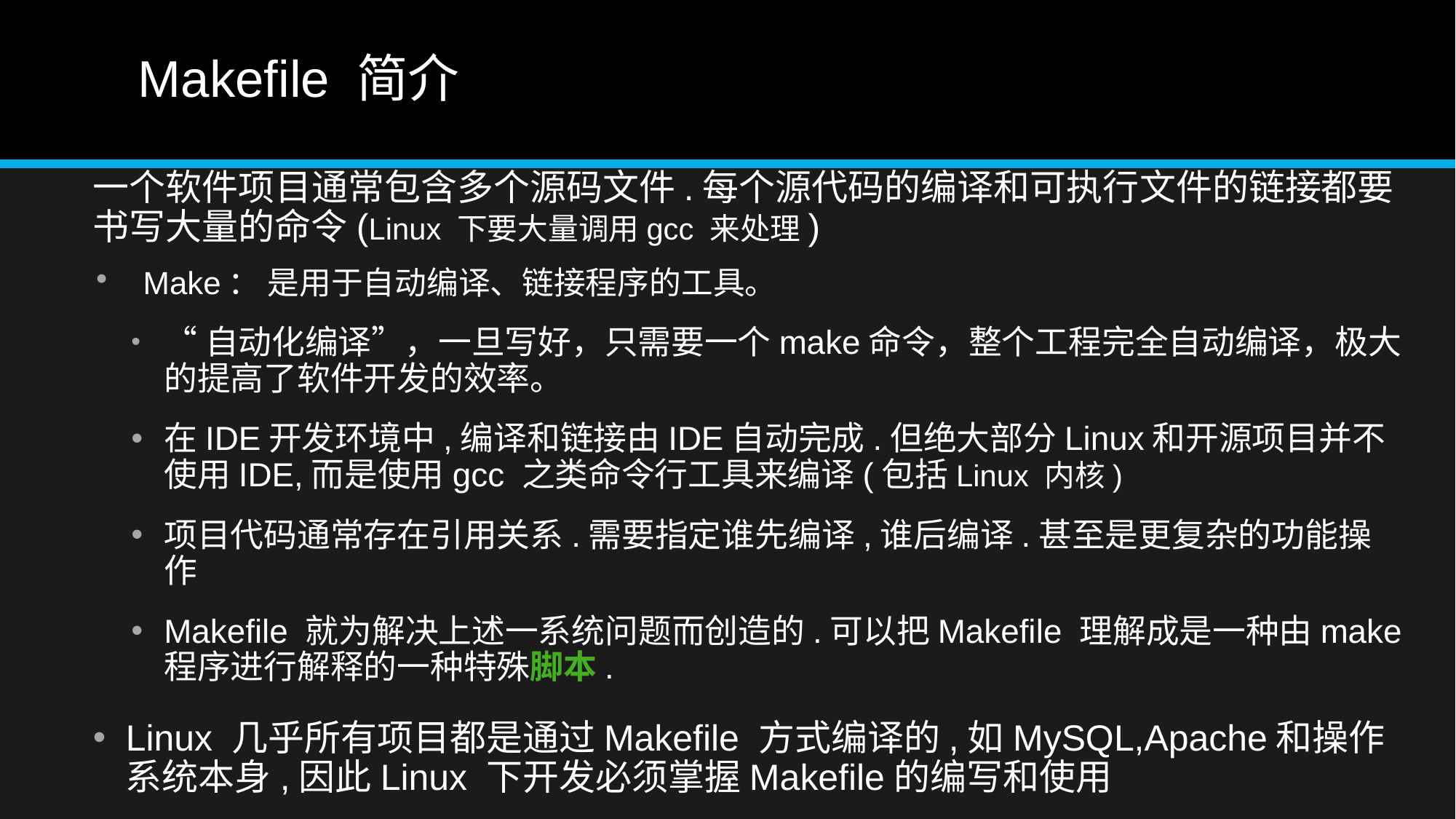

# Makefile 简介
一个软件项目通常包含多个源码文件.每个源代码的编译和可执行文件的链接都要书写大量的命令(Linux 下要大量调用gcc 来处理)
Make： 是用于自动编译、链接程序的工具。
“自动化编译”，一旦写好，只需要一个make命令，整个工程完全自动编译，极大的提高了软件开发的效率。
在IDE开发环境中,编译和链接由IDE自动完成.但绝大部分Linux和开源项目并不使用IDE,而是使用gcc 之类命令行工具来编译(包括Linux 内核)
项目代码通常存在引用关系.需要指定谁先编译,谁后编译.甚至是更复杂的功能操作
Makefile 就为解决上述一系统问题而创造的.可以把Makefile 理解成是一种由make 程序进行解释的一种特殊脚本.
Linux 几乎所有项目都是通过Makefile 方式编译的,如MySQL,Apache和操作系统本身,因此Linux 下开发必须掌握Makefile的编写和使用